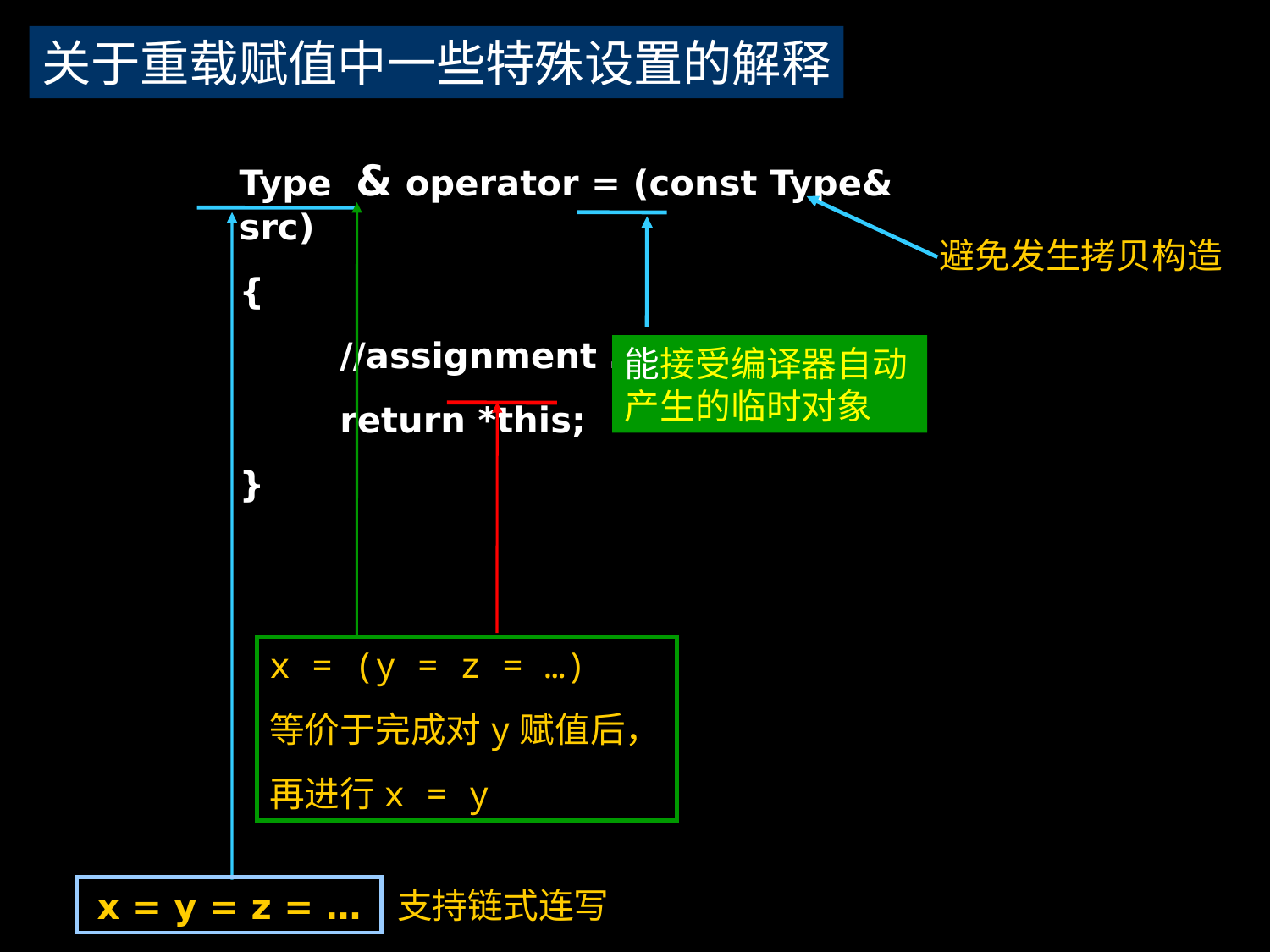

关于重载赋值中一些特殊设置的解释
Type  & operator = (const Type& src)
{
	//assignment …
	return *this;
}

x = y = z = …

避免发生拷贝构造
能接受编译器自动产生的临时对象

x = (y = z = …)
等价于完成对y赋值后，
再进行x = y
支持链式连写